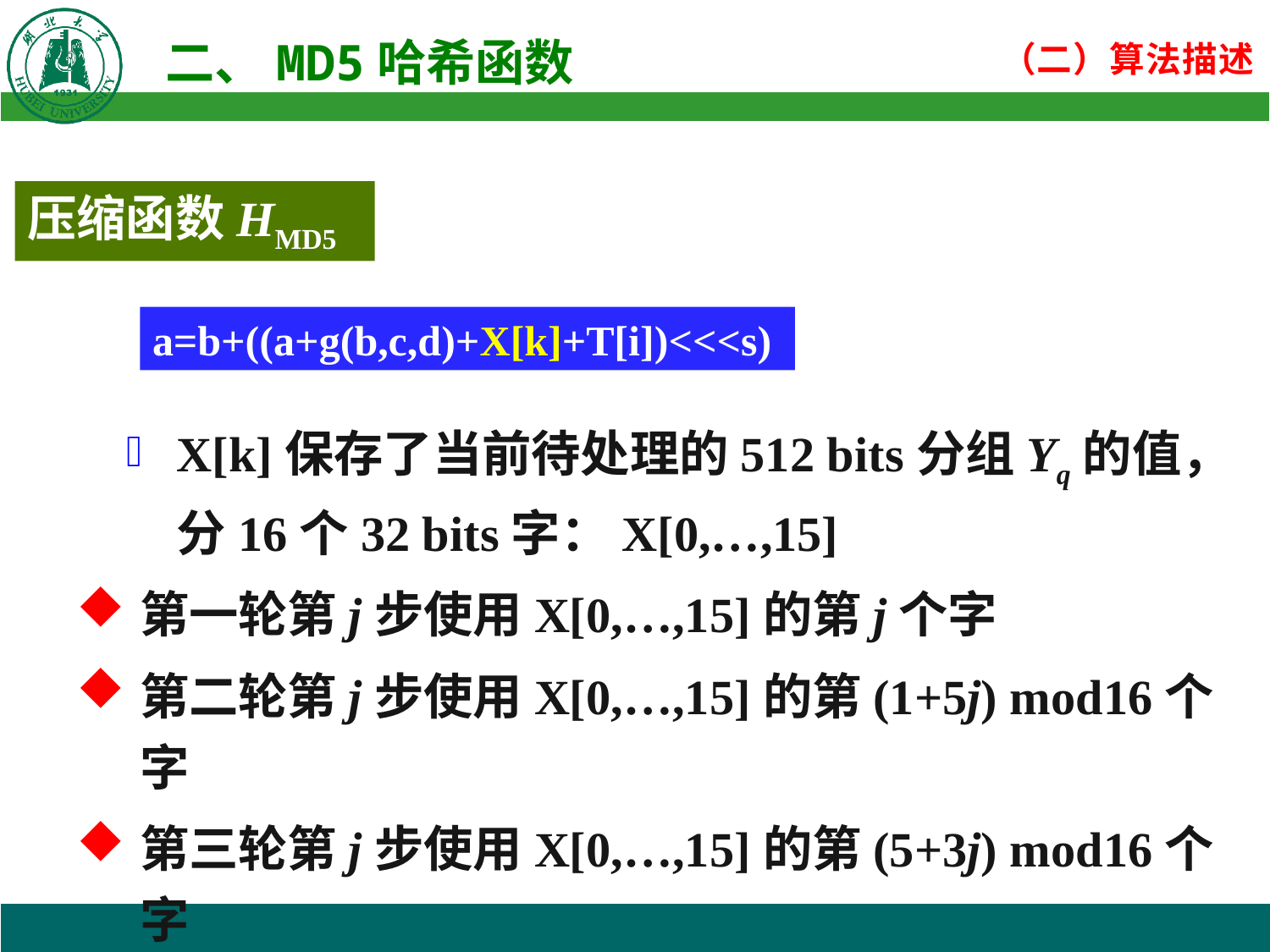

X[k]保存了当前待处理的512 bits分组Yq的值，分16个32 bits字：X[0,…,15]
第一轮第j步使用X[0,…,15]的第j个字
第二轮第j步使用X[0,…,15]的第(1+5j) mod16个字
第三轮第j步使用X[0,…,15]的第(5+3j) mod16个字
第四轮第j步使用X[0,…,15]的第7j mod16个字

压缩函数HMD5
a=b+((a+g(b,c,d)+X[k]+T[i])<<<s)